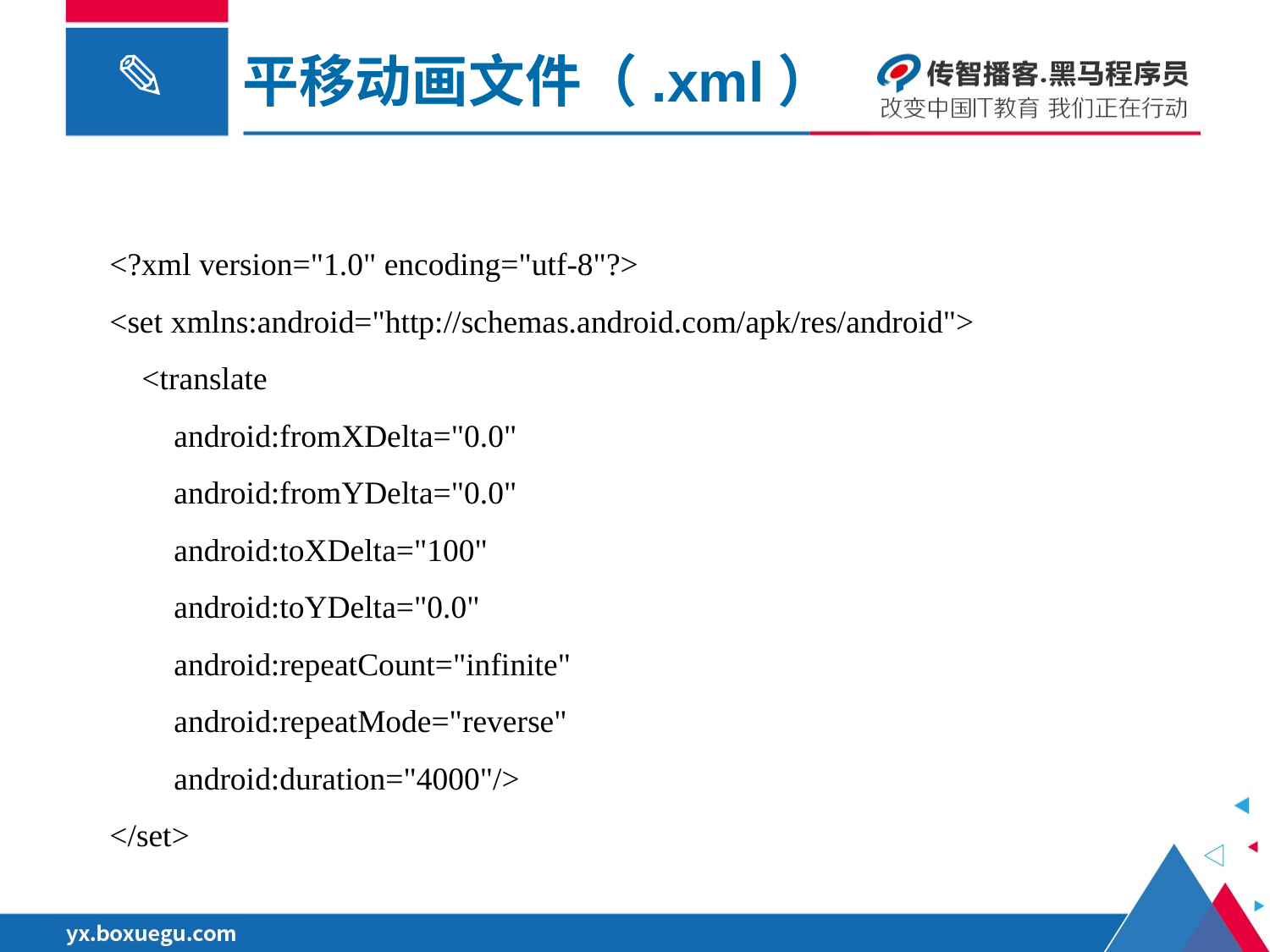

平移动画文件（.xml）

    <?xml version="1.0" encoding="utf-8"?>
    <set xmlns:android="http://schemas.android.com/apk/res/android">
        <translate
            android:fromXDelta="0.0"
            android:fromYDelta="0.0"
            android:toXDelta="100"
            android:toYDelta="0.0"
            android:repeatCount="infinite"
            android:repeatMode="reverse"
            android:duration="4000"/>
    </set>